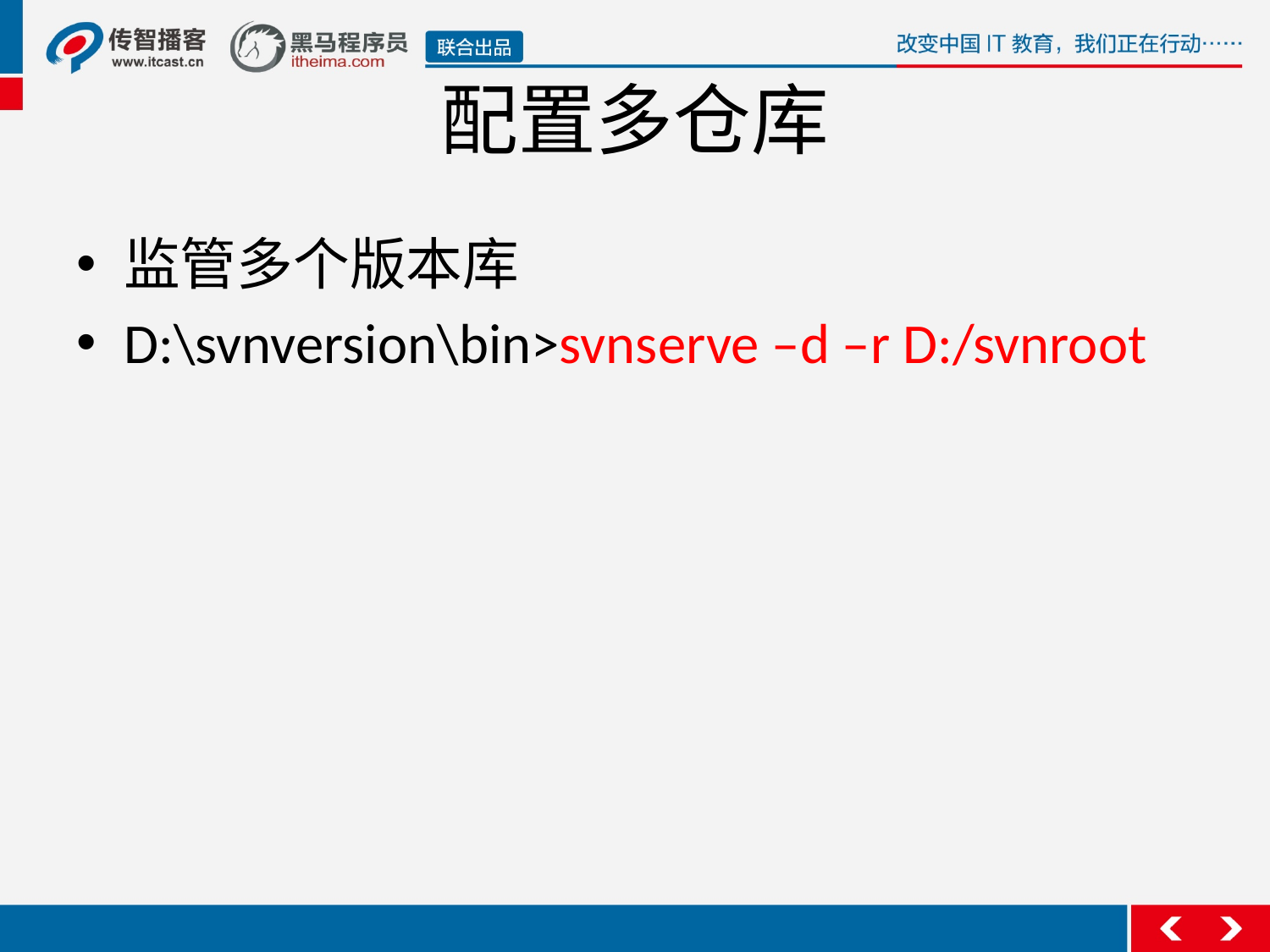

# 配置多仓库
监管多个版本库
D:\svnversion\bin>svnserve –d –r D:/svnroot